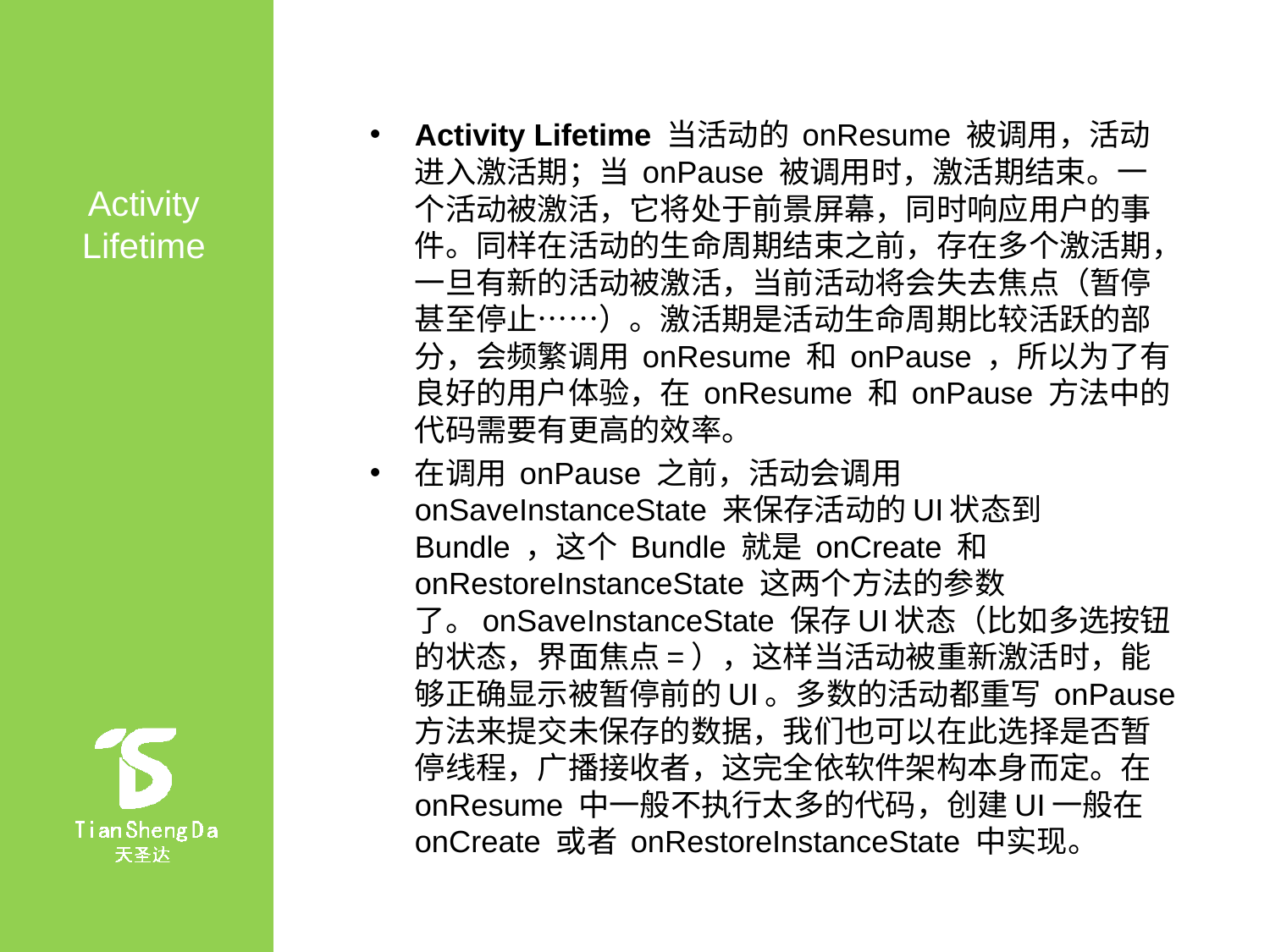

Activity Lifetime 当活动的 onResume 被调用，活动进入激活期；当 onPause 被调用时，激活期结束。一个活动被激活，它将处于前景屏幕，同时响应用户的事件。同样在活动的生命周期结束之前，存在多个激活期，一旦有新的活动被激活，当前活动将会失去焦点（暂停甚至停止……）。激活期是活动生命周期比较活跃的部分，会频繁调用 onResume 和 onPause ，所以为了有良好的用户体验，在 onResume 和 onPause 方法中的代码需要有更高的效率。
在调用 onPause 之前，活动会调用 onSaveInstanceState 来保存活动的UI状态到 Bundle ，这个 Bundle 就是 onCreate 和 onRestoreInstanceState 这两个方法的参数了。onSaveInstanceState 保存UI状态（比如多选按钮的状态，界面焦点=），这样当活动被重新激活时，能够正确显示被暂停前的UI。多数的活动都重写 onPause 方法来提交未保存的数据，我们也可以在此选择是否暂停线程，广播接收者，这完全依软件架构本身而定。在 onResume 中一般不执行太多的代码，创建UI一般在 onCreate 或者 onRestoreInstanceState 中实现。

# Activity Lifetime